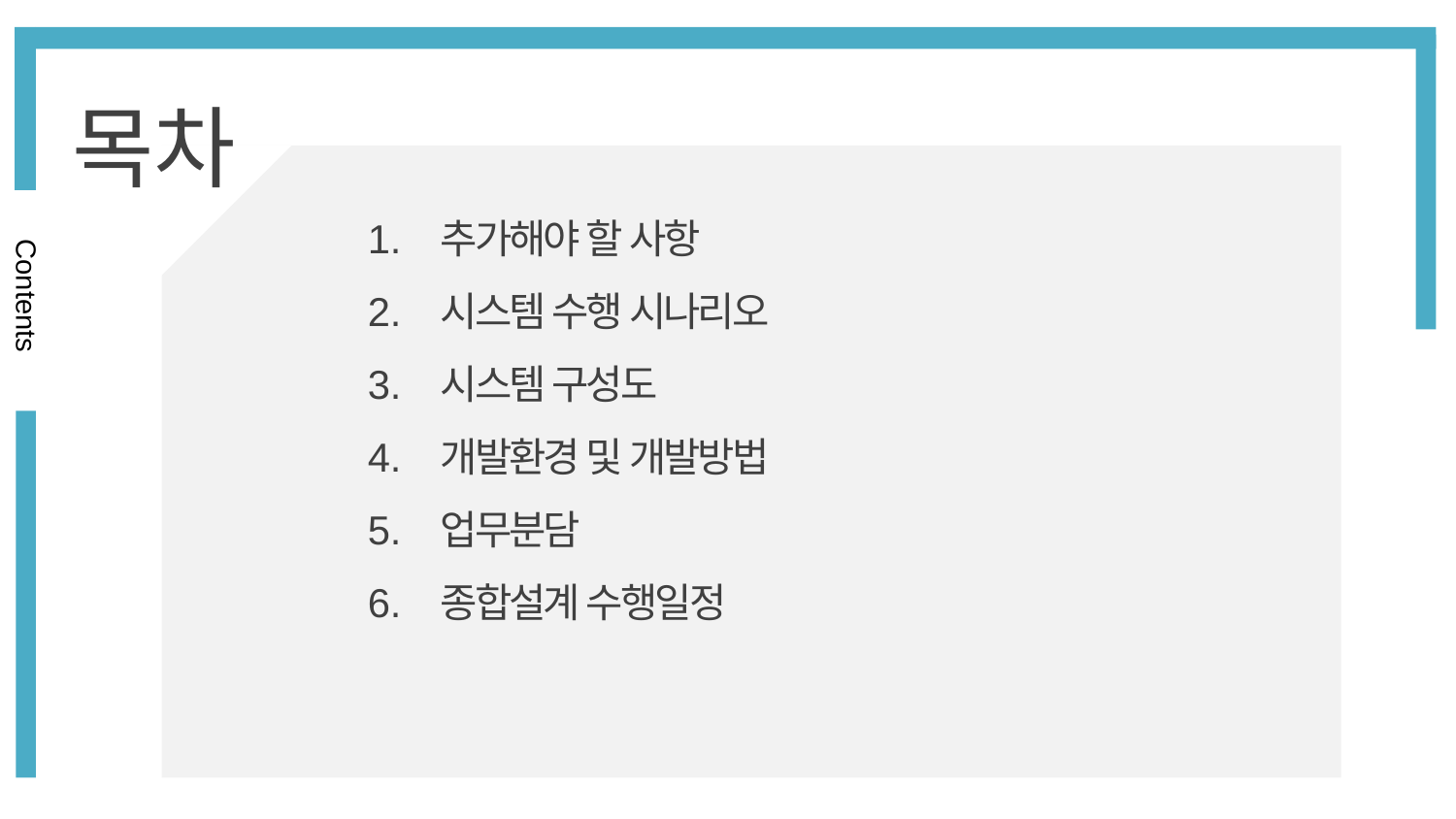

목차

추가해야 할 사항
시스템 수행 시나리오
시스템 구성도
개발환경 및 개발방법
업무분담
종합설계 수행일정
Contents